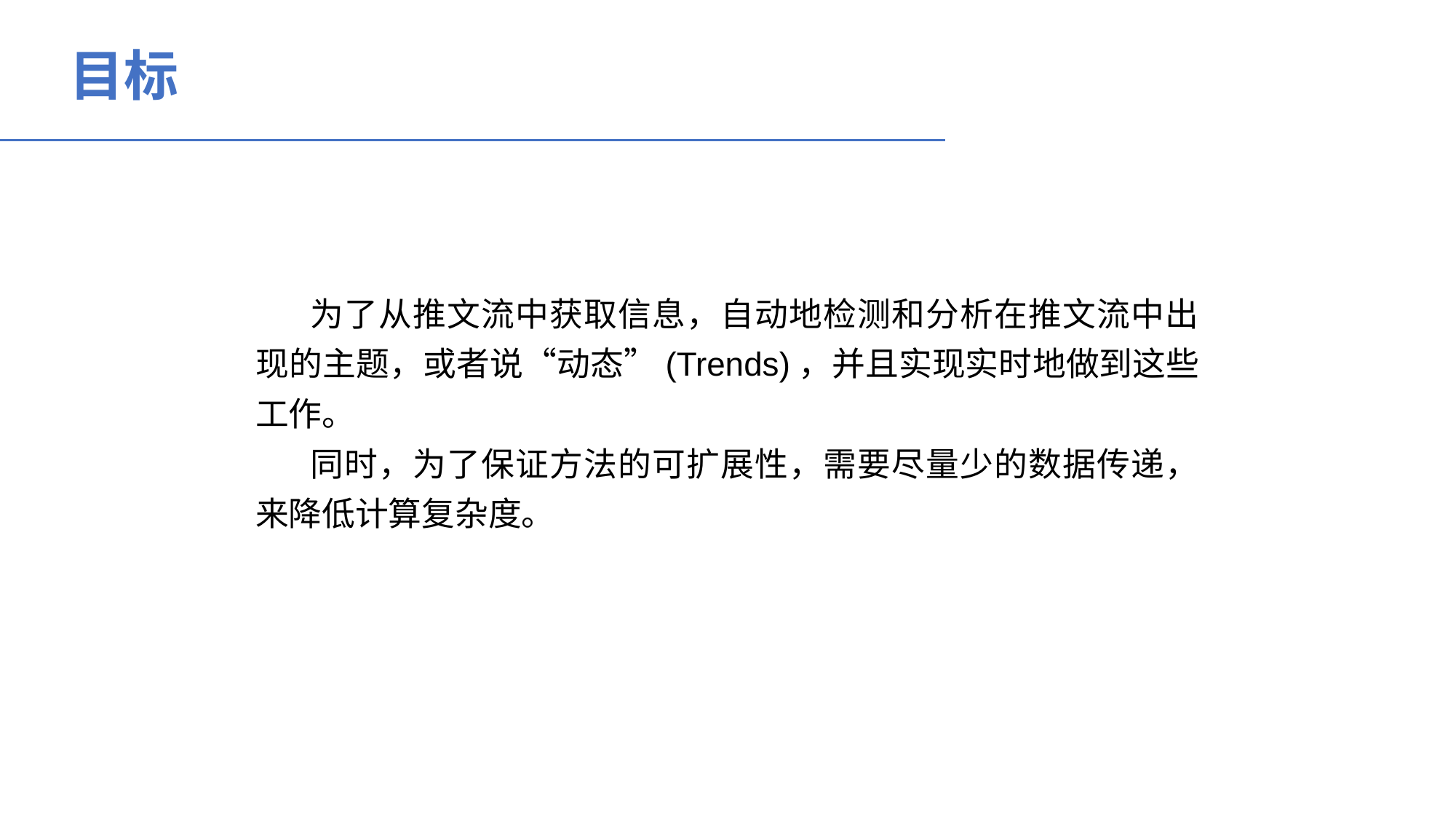

目标
为了从推文流中获取信息，自动地检测和分析在推文流中出现的主题，或者说“动态”(Trends)，并且实现实时地做到这些工作。
同时，为了保证方法的可扩展性，需要尽量少的数据传递，来降低计算复杂度。